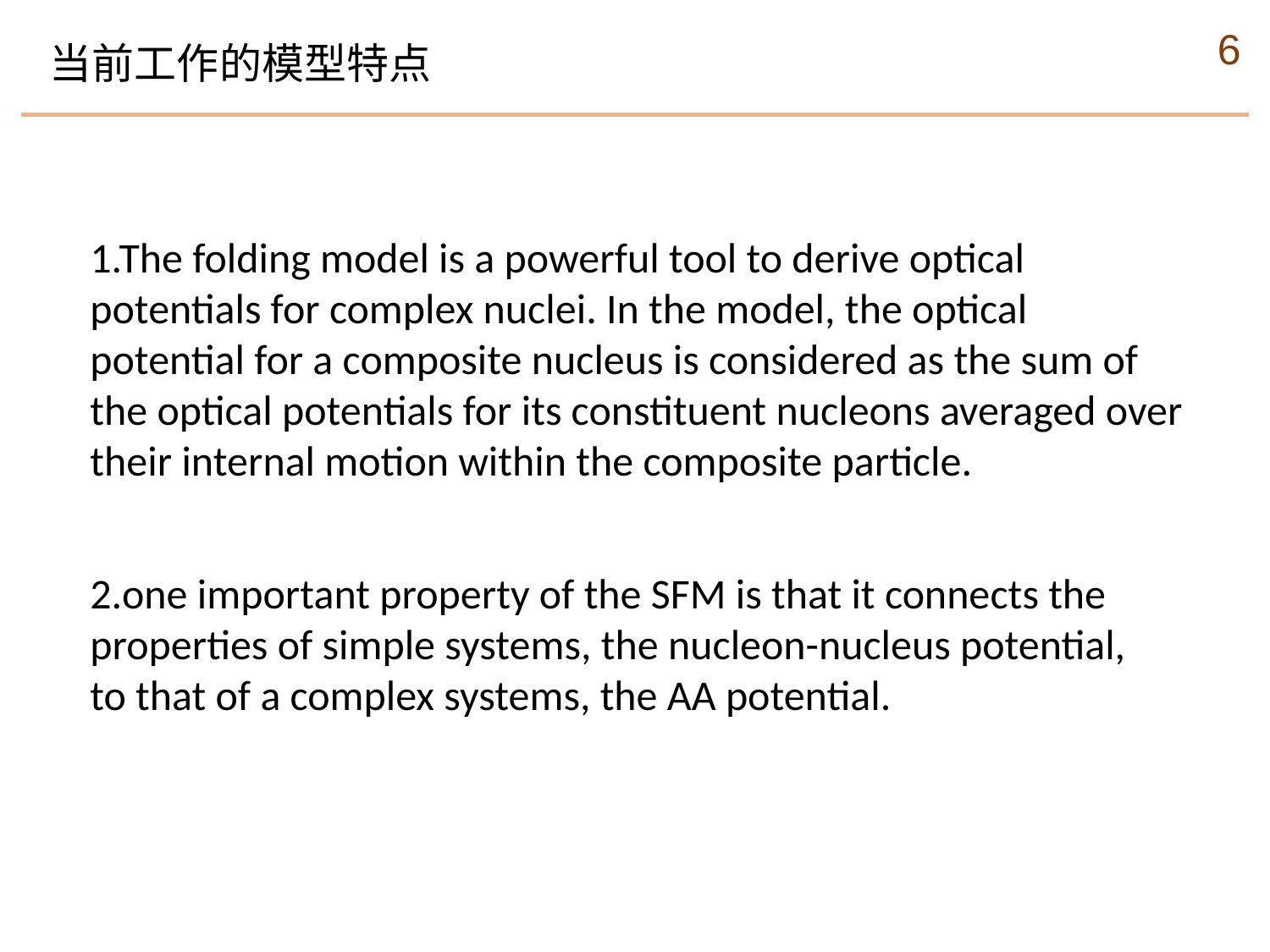

6
当前工作的模型特点
1.The folding model is a powerful tool to derive optical potentials for complex nuclei. In the model, the optical potential for a composite nucleus is considered as the sum of the optical potentials for its constituent nucleons averaged over their internal motion within the composite particle.
2.one important property of the SFM is that it connects the properties of simple systems, the nucleon-nucleus potential, to that of a complex systems, the AA potential.